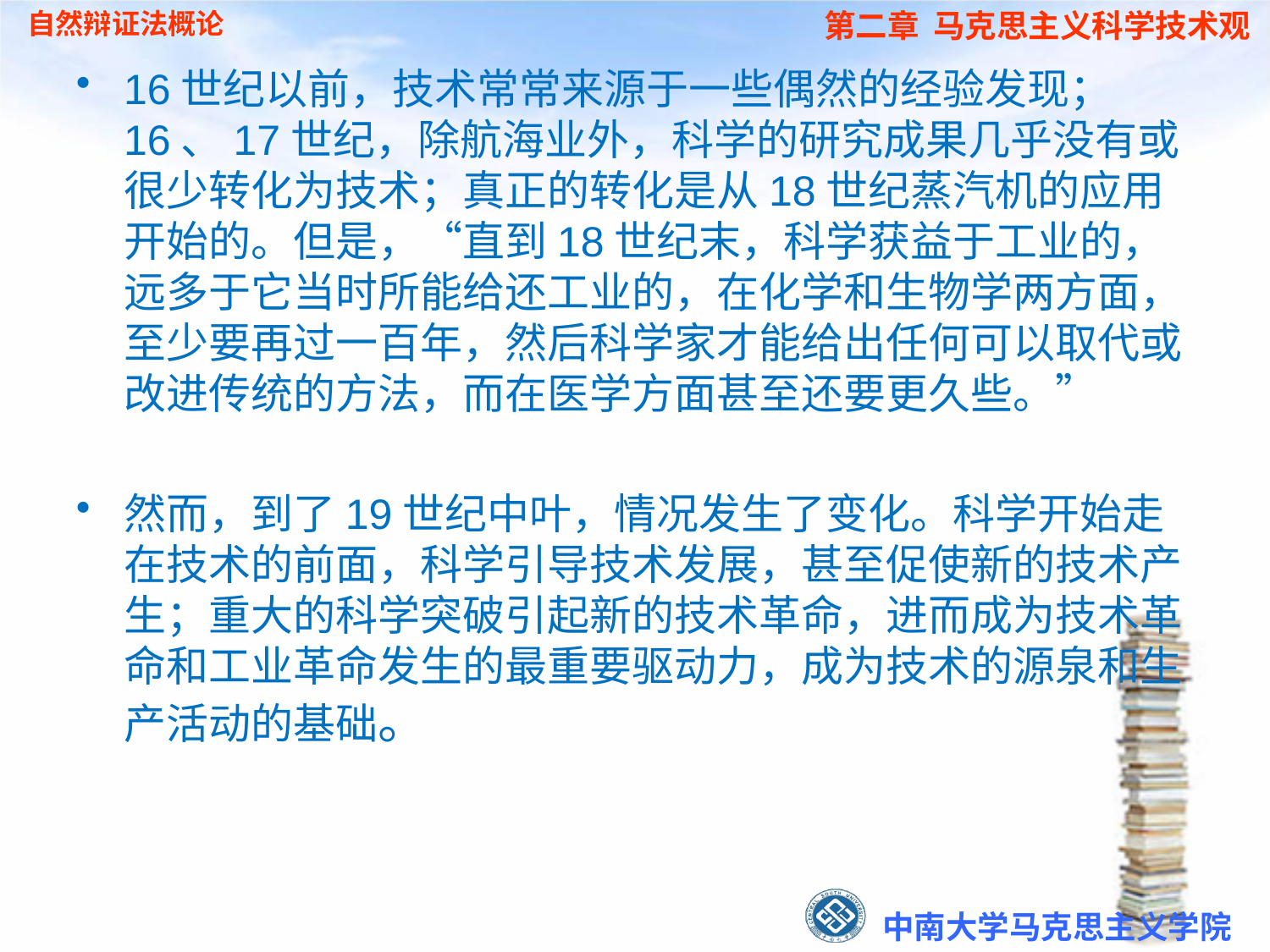

16世纪以前，技术常常来源于一些偶然的经验发现；16、17世纪，除航海业外，科学的研究成果几乎没有或很少转化为技术；真正的转化是从18世纪蒸汽机的应用开始的。但是，“直到18世纪末，科学获益于工业的，远多于它当时所能给还工业的，在化学和生物学两方面，至少要再过一百年，然后科学家才能给出任何可以取代或改进传统的方法，而在医学方面甚至还要更久些。”

然而，到了19世纪中叶，情况发生了变化。科学开始走在技术的前面，科学引导技术发展，甚至促使新的技术产生；重大的科学突破引起新的技术革命，进而成为技术革命和工业革命发生的最重要驱动力，成为技术的源泉和生产活动的基础。